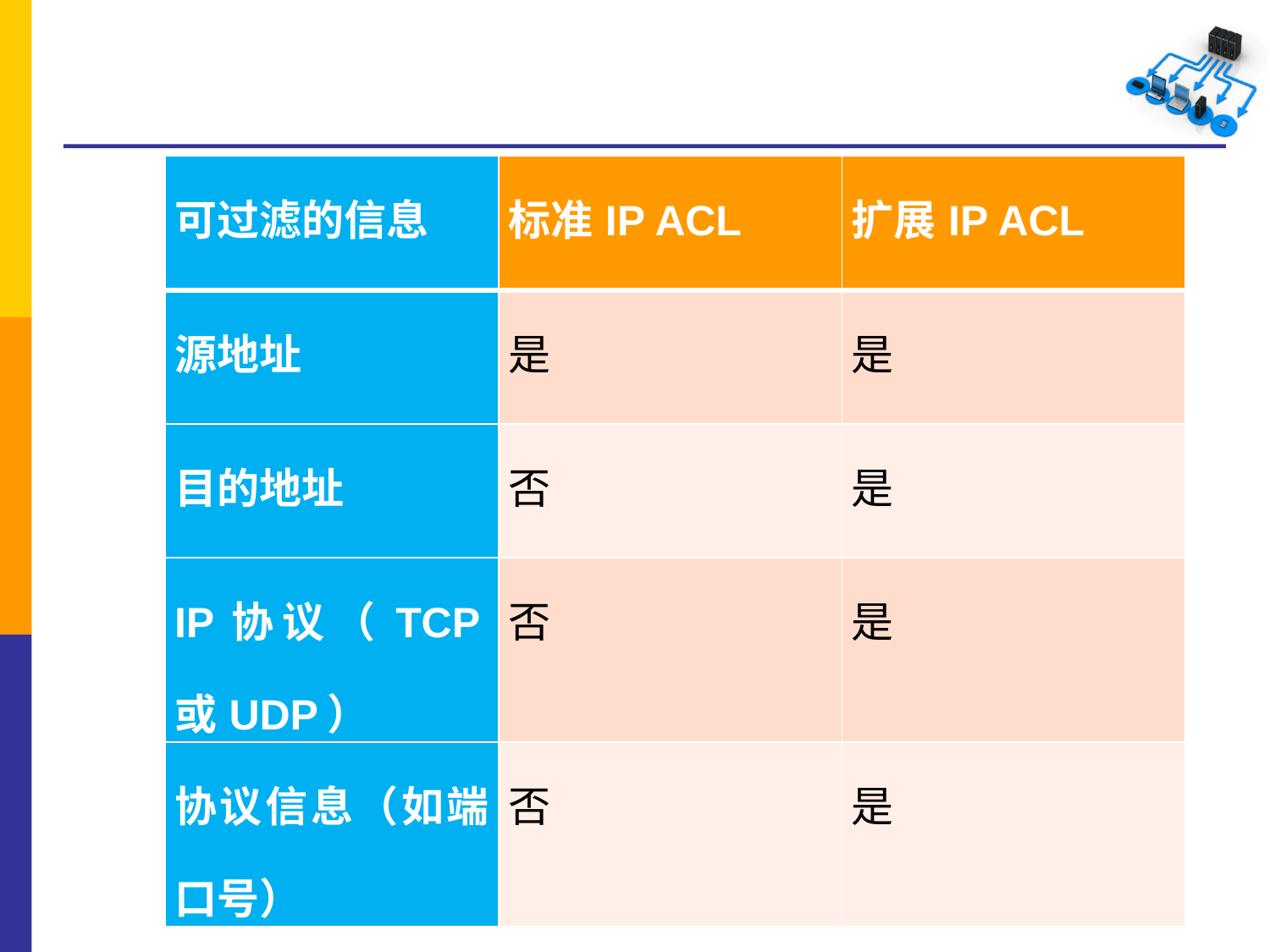

| 可过滤的信息 | 标准IP ACL | 扩展IP ACL |
| --- | --- | --- |
| 源地址 | 是 | 是 |
| 目的地址 | 否 | 是 |
| IP协议（TCP或UDP） | 否 | 是 |
| 协议信息（如端口号） | 否 | 是 |